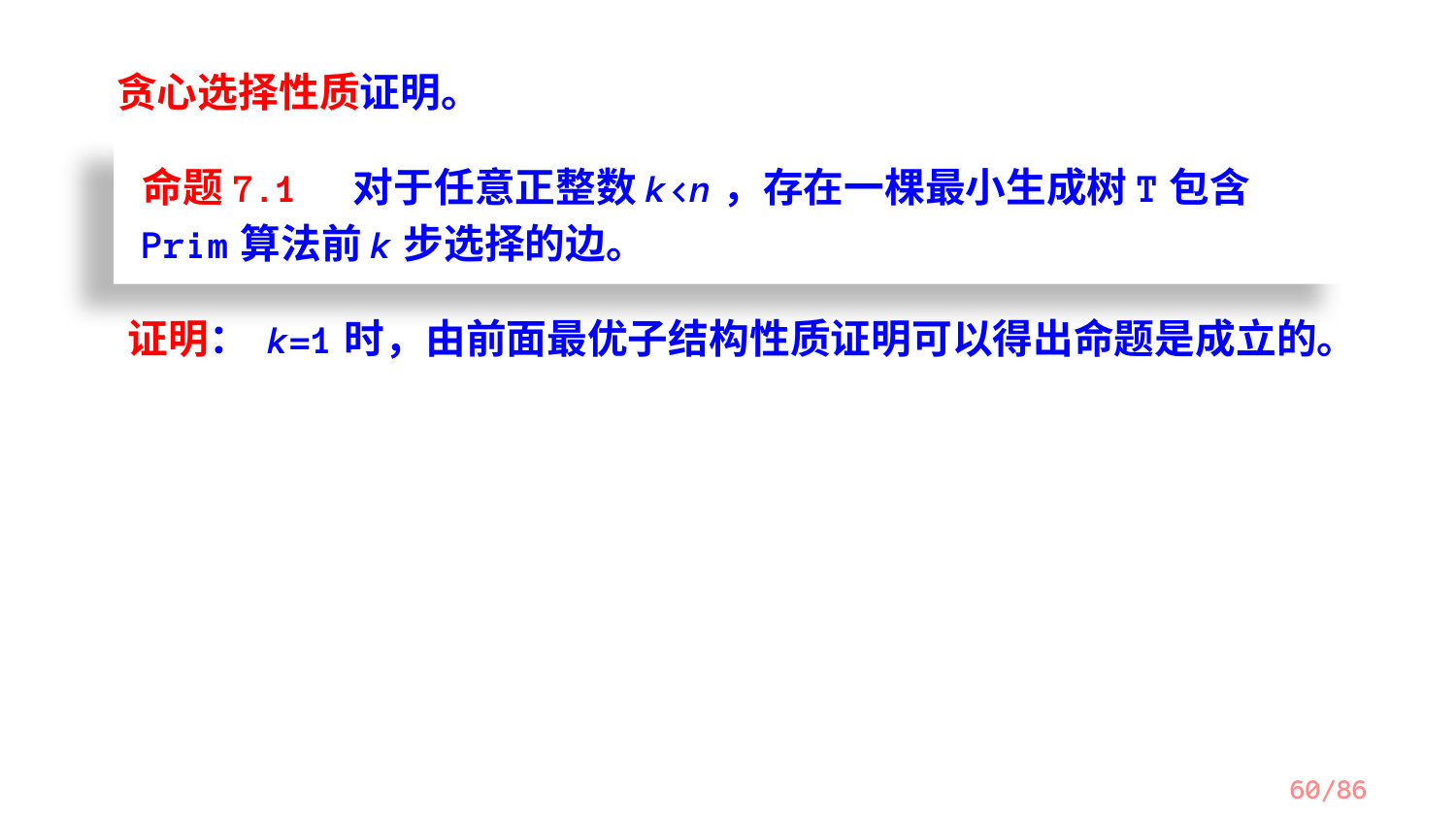

贪心选择性质证明。
命题7.1  对于任意正整数k<n，存在一棵最小生成树T包含Prim算法前k步选择的边。
证明： k=1时，由前面最优子结构性质证明可以得出命题是成立的。
60/86